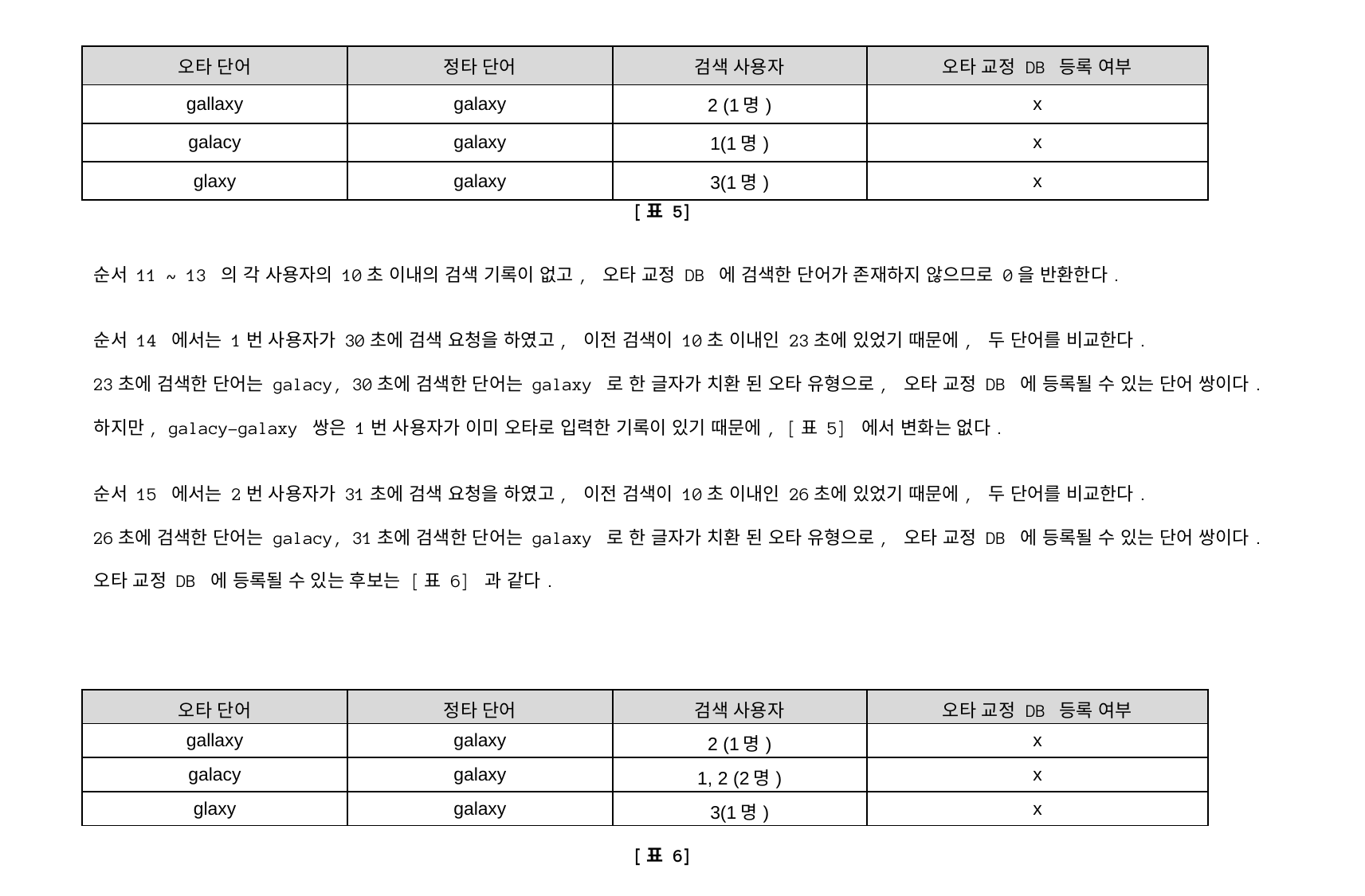

| 오타 단어 | 정타 단어 | 검색 사용자 | 오타 교정 DB 등록 여부 |
| --- | --- | --- | --- |
| gallaxy | galaxy | 2 (1명) | x |
| galacy | galaxy | 1(1명) | x |
| glaxy | galaxy | 3(1명) | x |
[표 5]
순서 11 ~ 13 의 각 사용자의 10초 이내의 검색 기록이 없고, 오타 교정 DB 에 검색한 단어가 존재하지 않으므로 0을 반환한다.

순서 14 에서는 1번 사용자가 30초에 검색 요청을 하였고, 이전 검색이 10초 이내인 23초에 있었기 때문에, 두 단어를 비교한다.

23초에 검색한 단어는 galacy, 30초에 검색한 단어는 galaxy 로 한 글자가 치환 된 오타 유형으로, 오타 교정 DB 에 등록될 수 있는 단어 쌍이다.

하지만, galacy-galaxy 쌍은 1번 사용자가 이미 오타로 입력한 기록이 있기 때문에, [표 5] 에서 변화는 없다.

순서 15 에서는 2번 사용자가 31초에 검색 요청을 하였고, 이전 검색이 10초 이내인 26초에 있었기 때문에, 두 단어를 비교한다.

26초에 검색한 단어는 galacy, 31초에 검색한 단어는 galaxy 로 한 글자가 치환 된 오타 유형으로, 오타 교정 DB 에 등록될 수 있는 단어 쌍이다.

오타 교정 DB 에 등록될 수 있는 후보는 [표 6] 과 같다.
| 오타 단어 | 정타 단어 | 검색 사용자 | 오타 교정 DB 등록 여부 |
| --- | --- | --- | --- |
| gallaxy | galaxy | 2 (1명) | x |
| galacy | galaxy | 1, 2 (2명) | x |
| glaxy | galaxy | 3(1명) | x |
[표 6]